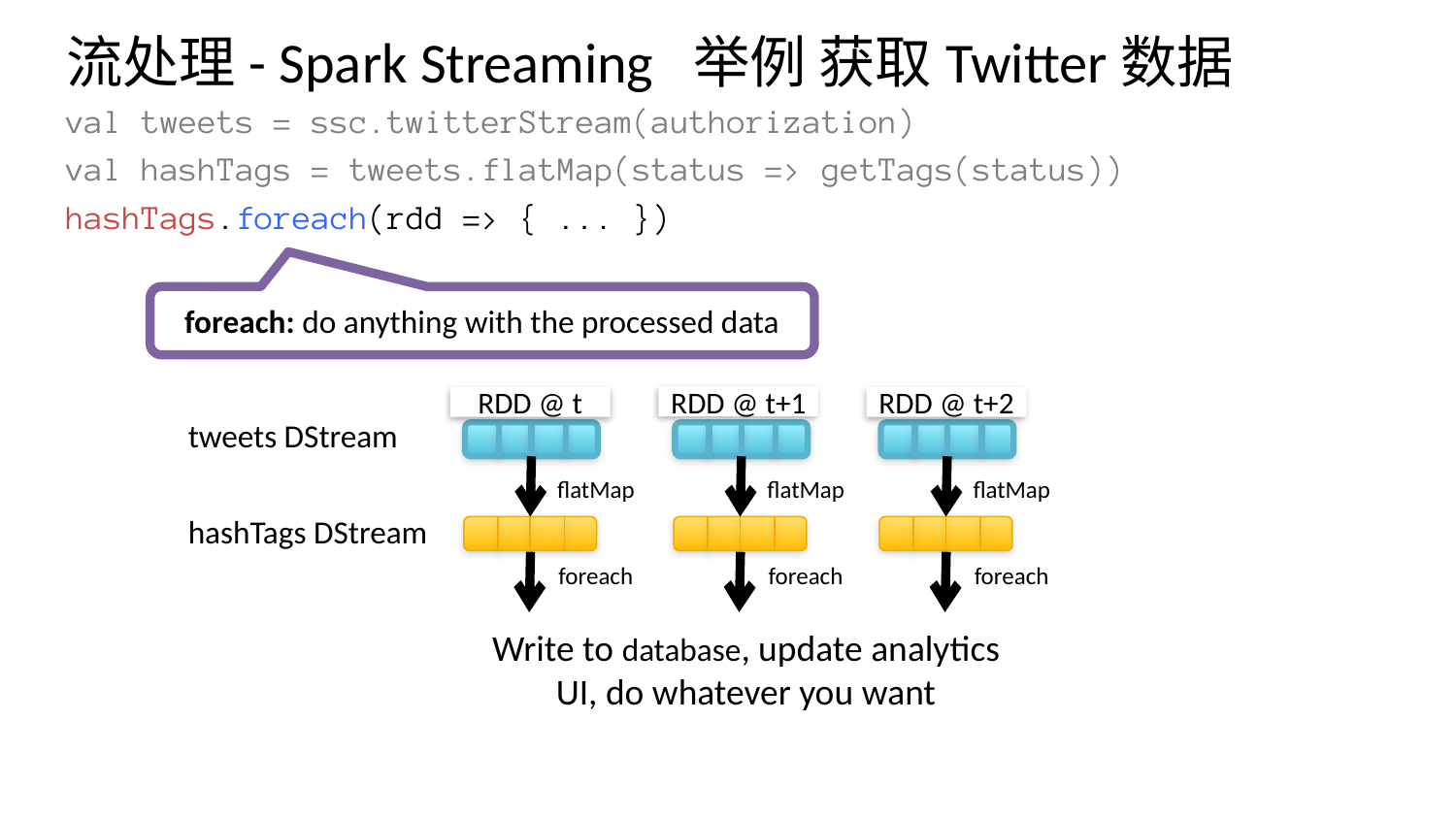

# 流处理- Spark Streaming  举例 获取Twitter数据
val tweets = ssc.twitterStream(authorization)
val hashTags = tweets.flatMap(status => getTags(status))
hashTags.foreach(rdd => { ... })

foreach: do anything with the processed data
RDD @ t+1
RDD @ t
RDD @ t+2
tweets DStream

flatMap
flatMap
flatMap
hashTags DStream

foreach
foreach
foreach
Write to database, update analytics UI, do whatever you want